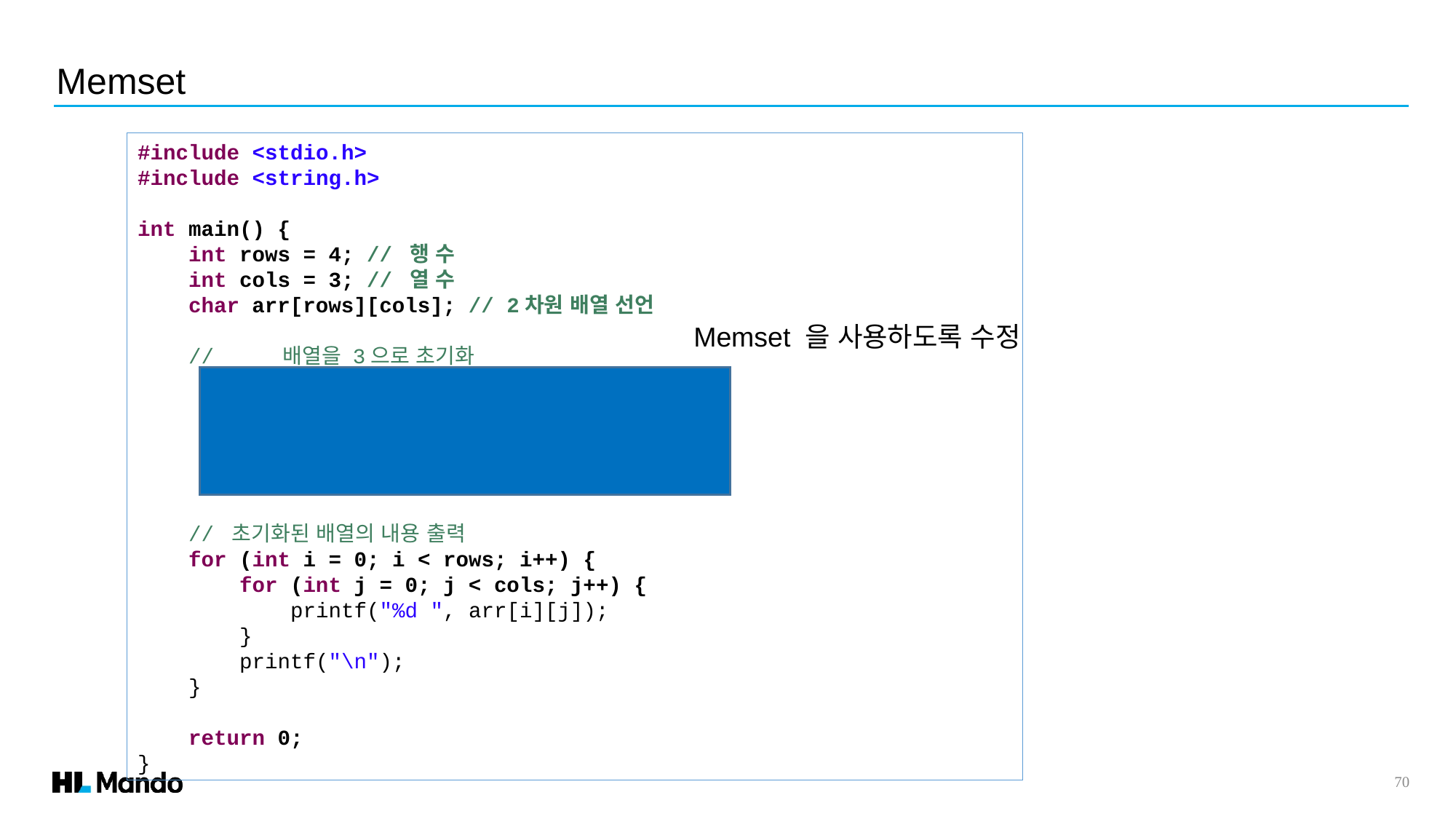

Memset
#include <stdio.h>
#include <string.h>

int main() {
    int rows = 4; // 행 수
    int cols = 3; // 열 수
    char arr[rows][cols]; // 2차원 배열 선언

    //     배열을 3으로 초기화
     for (int i = 0; i < rows; i++) {
         for (int j = 0; j < cols; j++) {
             arr[i][j] = 3;
         }
     }

    // 초기화된 배열의 내용 출력
    for (int i = 0; i < rows; i++) {
        for (int j = 0; j < cols; j++) {
            printf("%d ", arr[i][j]);
        }
        printf("\n");
    }

    return 0;
}
Memset 을 사용하도록 수정

70